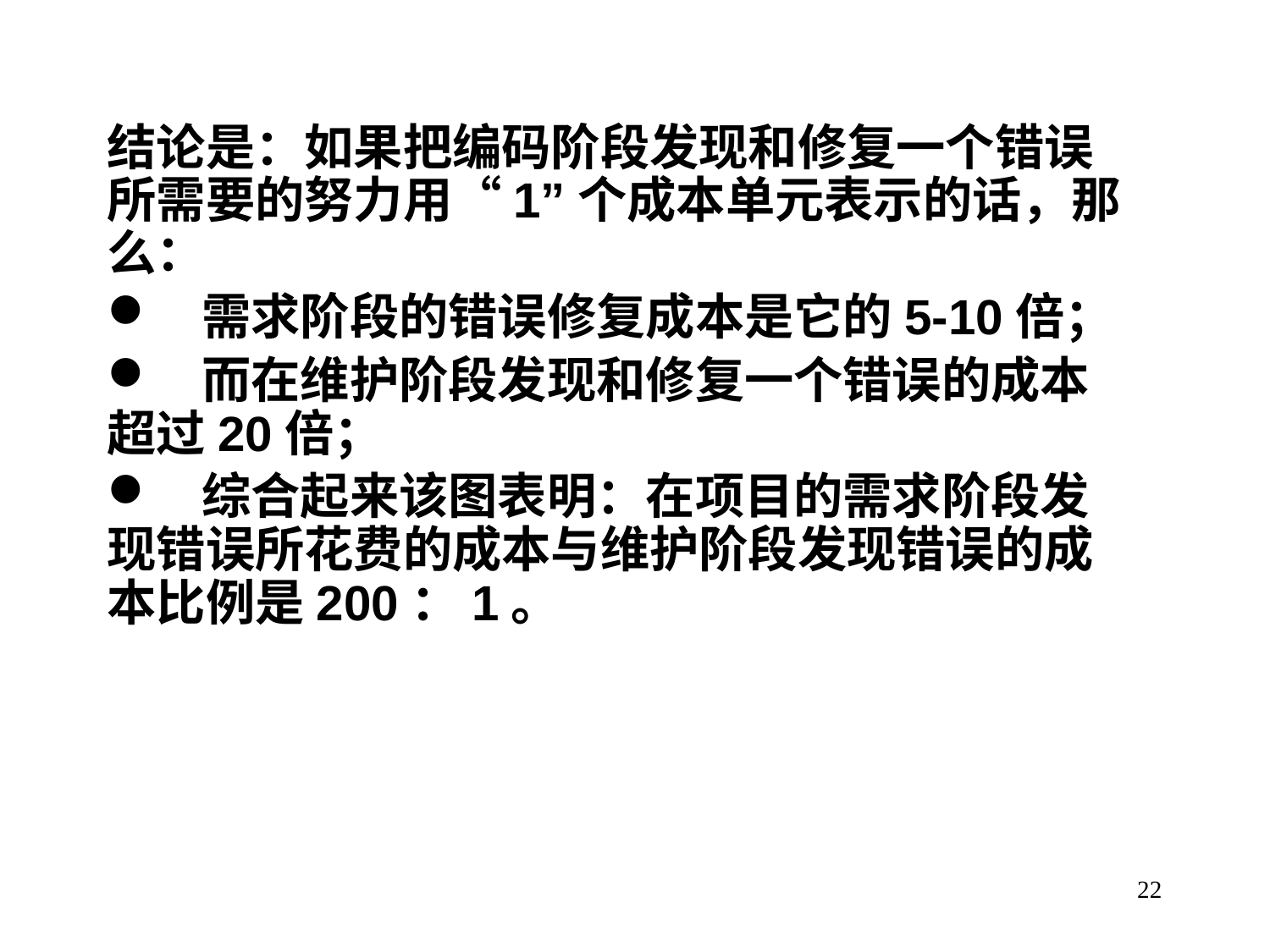

# 结论是：如果把编码阶段发现和修复一个错误所需要的努力用“1”个成本单元表示的话，那么：
   需求阶段的错误修复成本是它的5-10倍；
   而在维护阶段发现和修复一个错误的成本超过20倍；
   综合起来该图表明：在项目的需求阶段发现错误所花费的成本与维护阶段发现错误的成本比例是200：1。

22